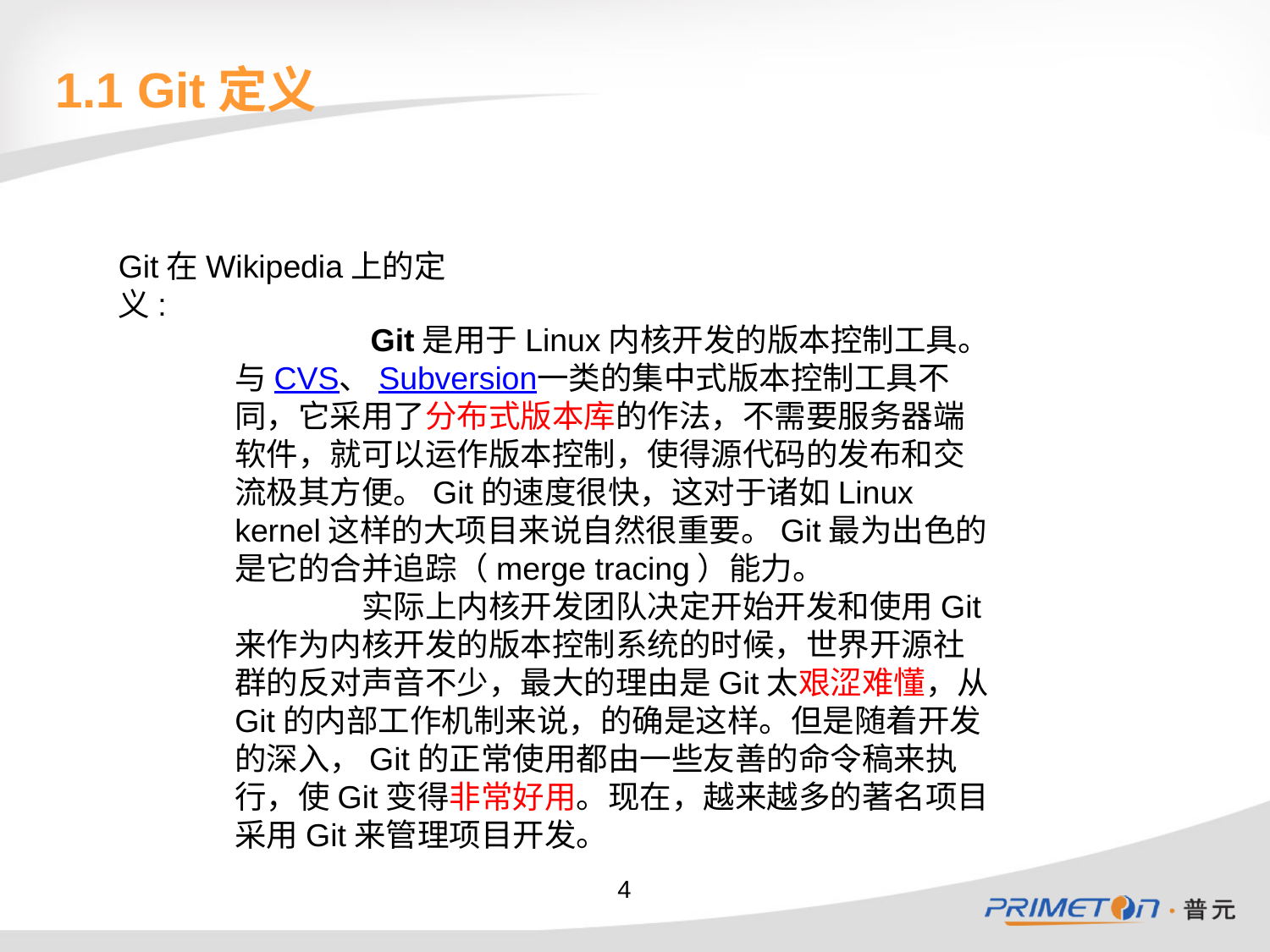

# 1.1 Git定义
Git在Wikipedia上的定义:
	 Git是用于Linux内核开发的版本控制工具。与CVS、Subversion一类的集中式版本控制工具不同，它采用了分布式版本库的作法，不需要服务器端软件，就可以运作版本控制，使得源代码的发布和交流极其方便。Git的速度很快，这对于诸如Linux kernel这样的大项目来说自然很重要。Git最为出色的是它的合并追踪（merge tracing）能力。
	实际上内核开发团队决定开始开发和使用Git来作为内核开发的版本控制系统的时候，世界开源社群的反对声音不少，最大的理由是Git太艰涩难懂，从Git的内部工作机制来说，的确是这样。但是随着开发的深入，Git的正常使用都由一些友善的命令稿来执行，使Git变得非常好用。现在，越来越多的著名项目采用Git来管理项目开发。
4